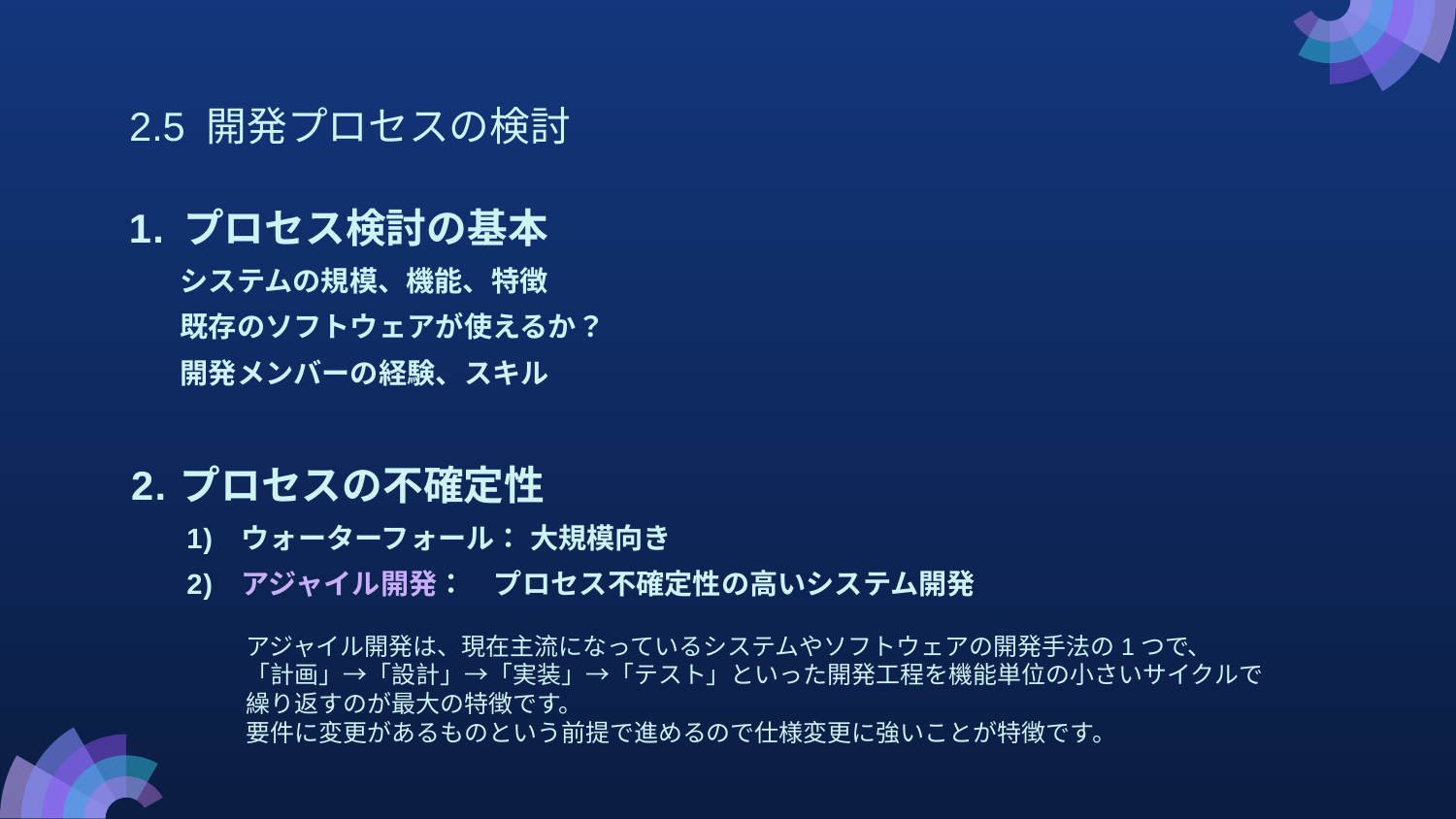

# 2.5 開発プロセスの検討
プロセス検討の基本
システムの規模、機能、特徴
既存のソフトウェアが使えるか？
開発メンバーの経験、スキル

プロセスの不確定性
ウォーターフォール： 大規模向き
アジャイル開発：　プロセス不確定性の高いシステム開発
アジャイル開発は、現在主流になっているシステムやソフトウェアの開発手法の1つで、
「計画」→「設計」→「実装」→「テスト」といった開発工程を機能単位の小さいサイクルで繰り返すのが最大の特徴です。
要件に変更があるものという前提で進めるので仕様変更に強いことが特徴です。